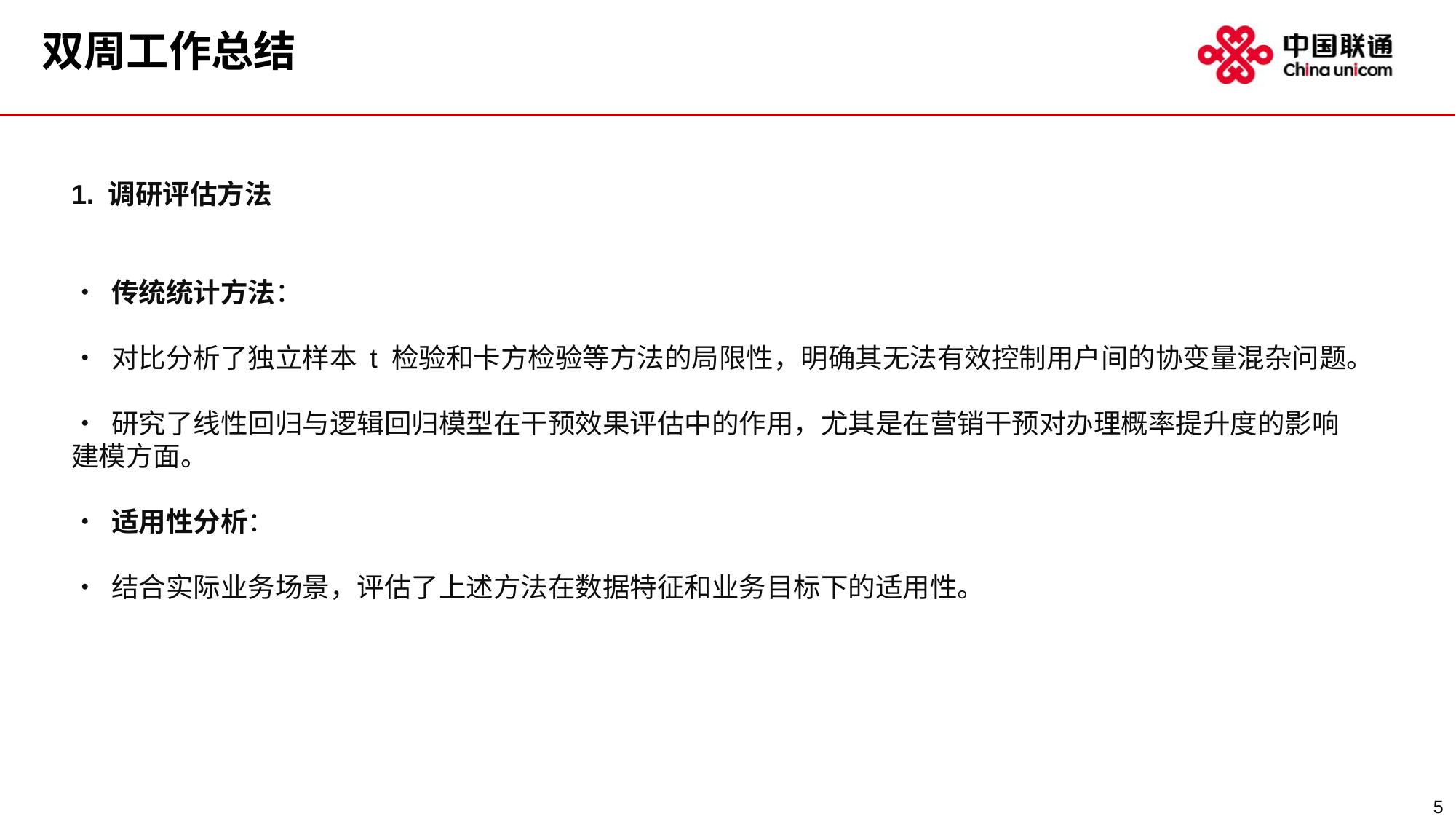

双周工作总结
1. 调研评估方法

• 传统统计方法：

• 对比分析了独立样本 t 检验和卡方检验等方法的局限性，明确其无法有效控制用户间的协变量混杂问题。

• 研究了线性回归与逻辑回归模型在干预效果评估中的作用，尤其是在营销干预对办理概率提升度的影响建模方面。

• 适用性分析：

• 结合实际业务场景，评估了上述方法在数据特征和业务目标下的适用性。